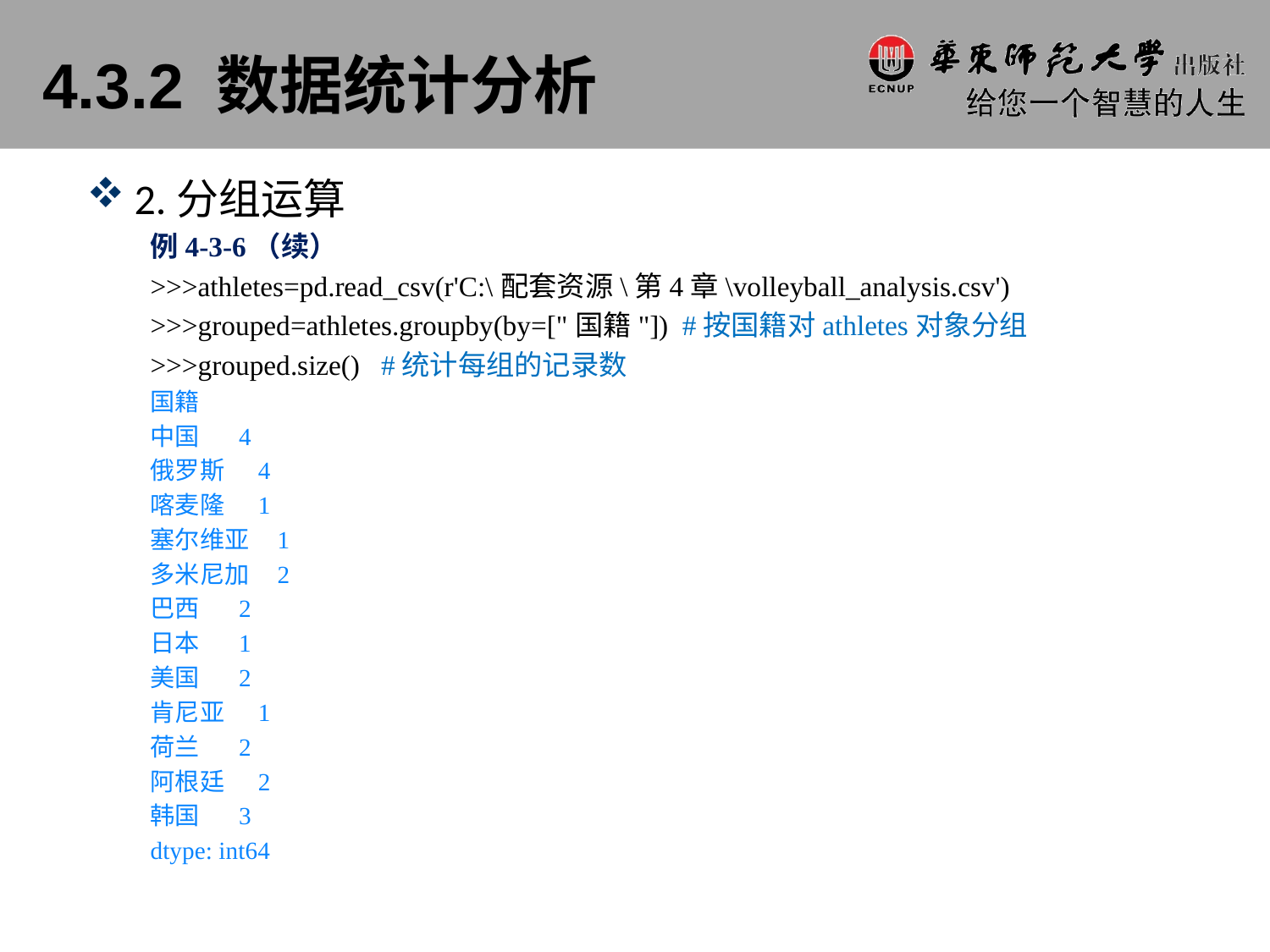

# 4.3.2 数据统计分析
2.分组运算
例4-3-6（续）
>>>athletes=pd.read_csv(r'C:\配套资源\第4章\volleyball_analysis.csv')
>>>grouped=athletes.groupby(by=["国籍"])  #按国籍对athletes对象分组
>>>grouped.size()   #统计每组的记录数
国籍
中国      4
俄罗斯     4
喀麦隆     1
塞尔维亚    1
多米尼加    2
巴西      2
日本      1
美国      2
肯尼亚     1
荷兰      2
阿根廷     2
韩国      3
dtype: int64